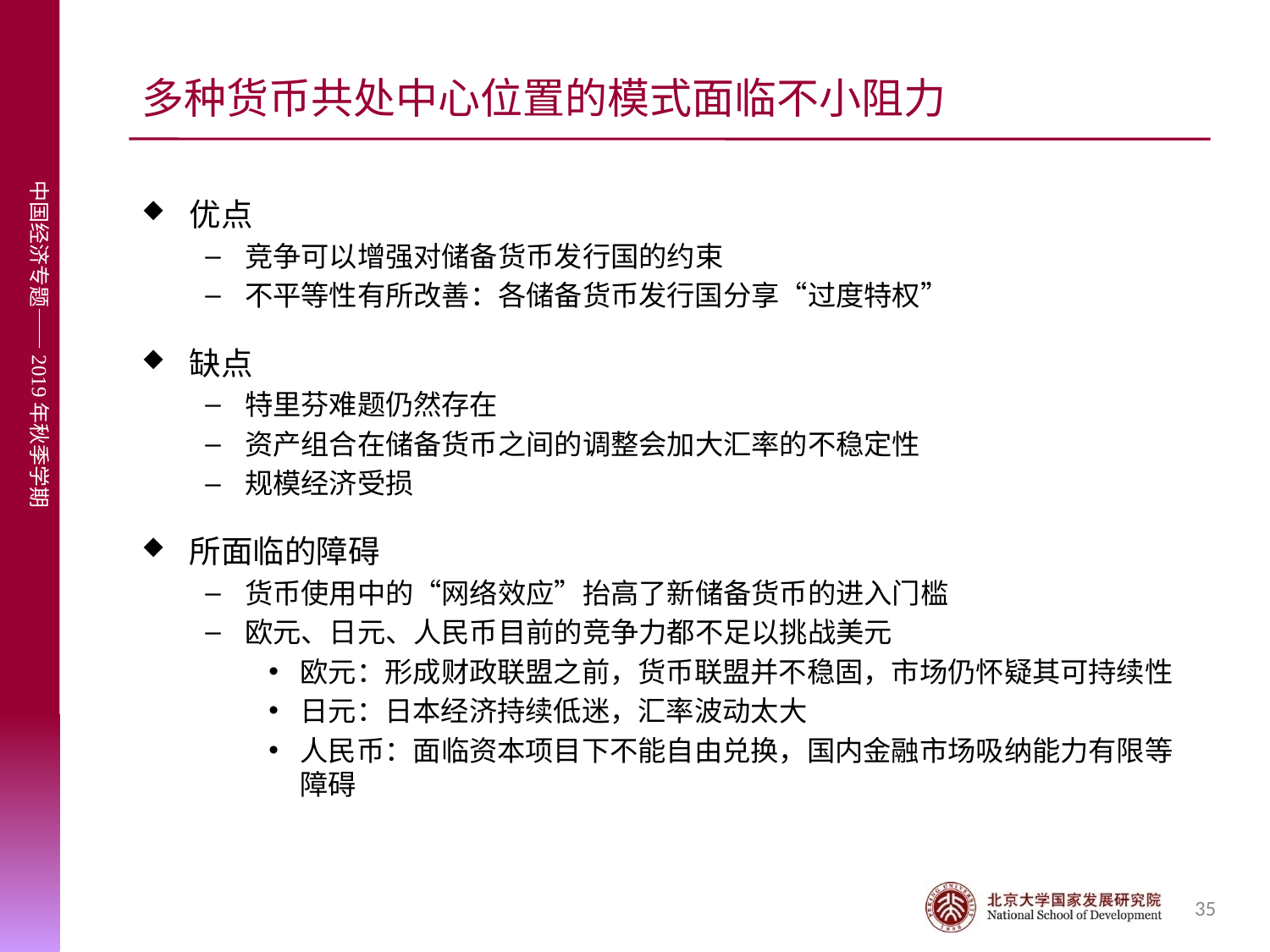

# 多种货币共处中心位置的模式面临不小阻力
优点
竞争可以增强对储备货币发行国的约束
不平等性有所改善：各储备货币发行国分享“过度特权”
缺点
特里芬难题仍然存在
资产组合在储备货币之间的调整会加大汇率的不稳定性
规模经济受损
所面临的障碍
货币使用中的“网络效应”抬高了新储备货币的进入门槛
欧元、日元、人民币目前的竞争力都不足以挑战美元
欧元：形成财政联盟之前，货币联盟并不稳固，市场仍怀疑其可持续性
日元：日本经济持续低迷，汇率波动太大
人民币：面临资本项目下不能自由兑换，国内金融市场吸纳能力有限等障碍
35